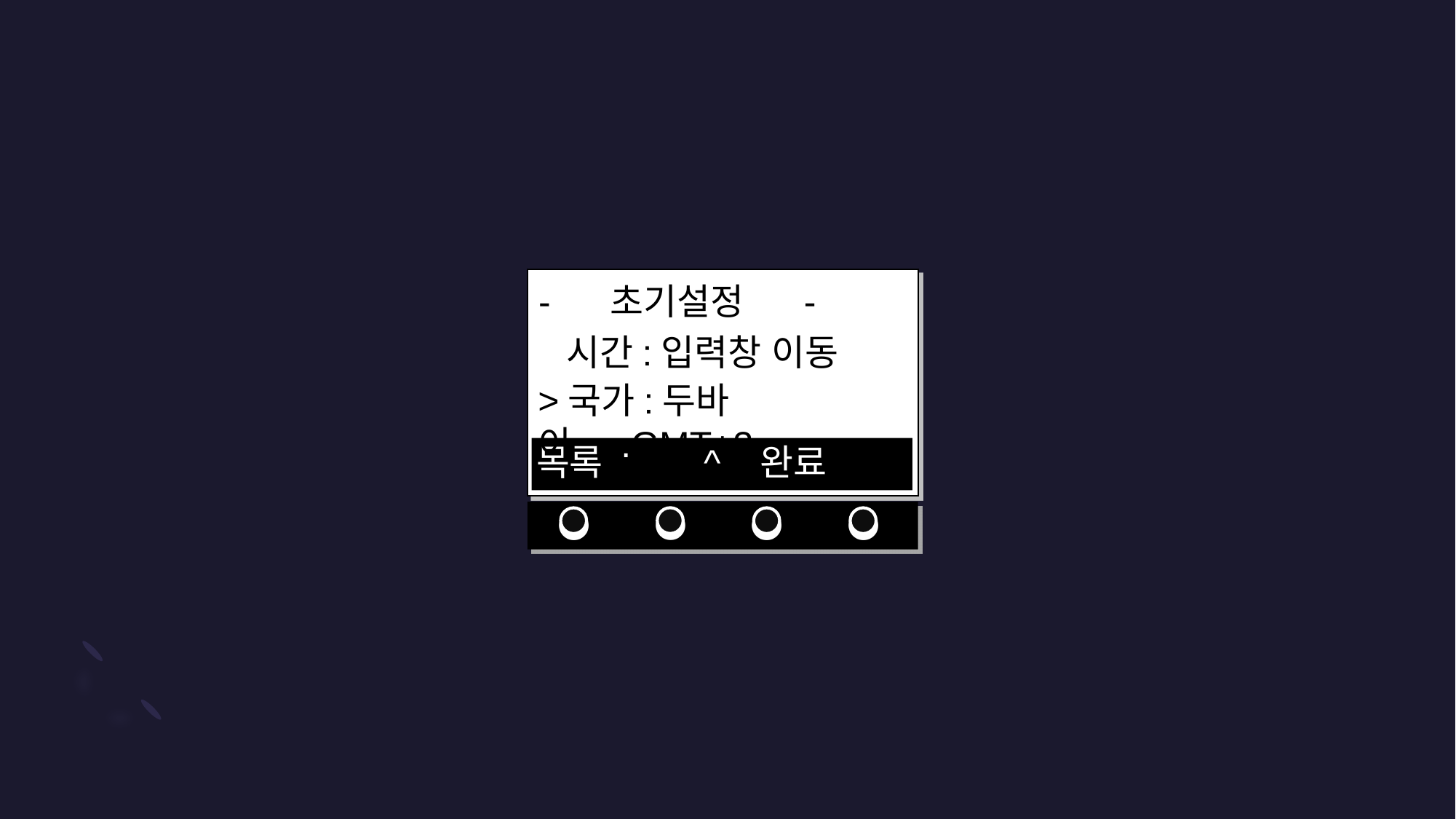

-     초기설정     -
 시간:입력창 이동
>국가:두바이    .GMT+3
목록         ^   완료